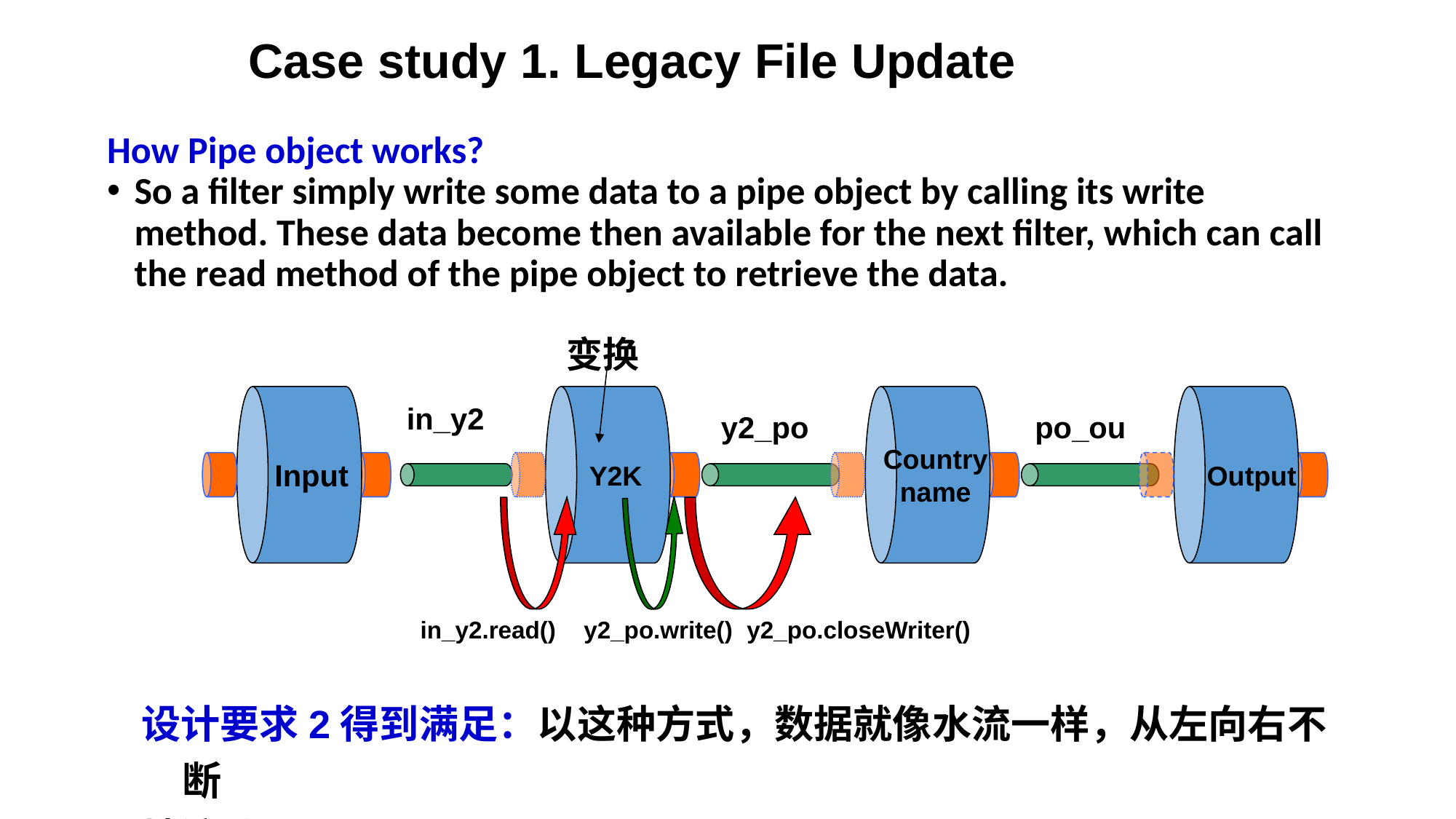

Case study 1. Legacy File Update
How Pipe object works?
So a filter simply write some data to a pipe object by calling its write method. These data become then available for the next filter, which can call the read method of the pipe object to retrieve the data.
变换

in_y2
y2_po
po_ou

  Input
Y2K
Country
name
   Output

in_y2.read()
y2_po.write()
y2_po.closeWriter()
设计要求2得到满足：以这种方式，数据就像水流一样，从左向右不断
地流动。